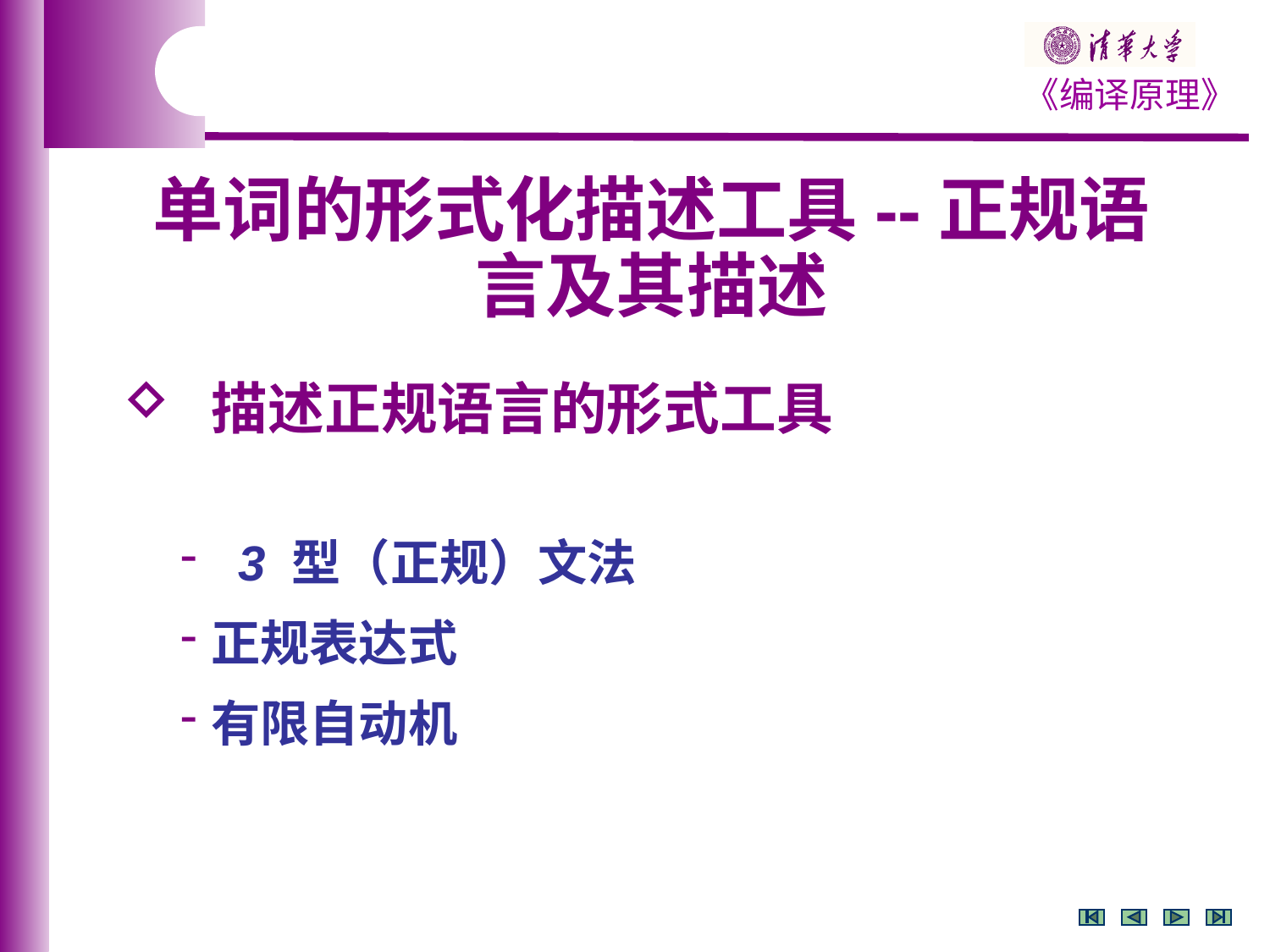

单词的形式化描述工具--正规语言及其描述
  描述正规语言的形式工具
  3 型（正规）文法

正规表达式

有限自动机